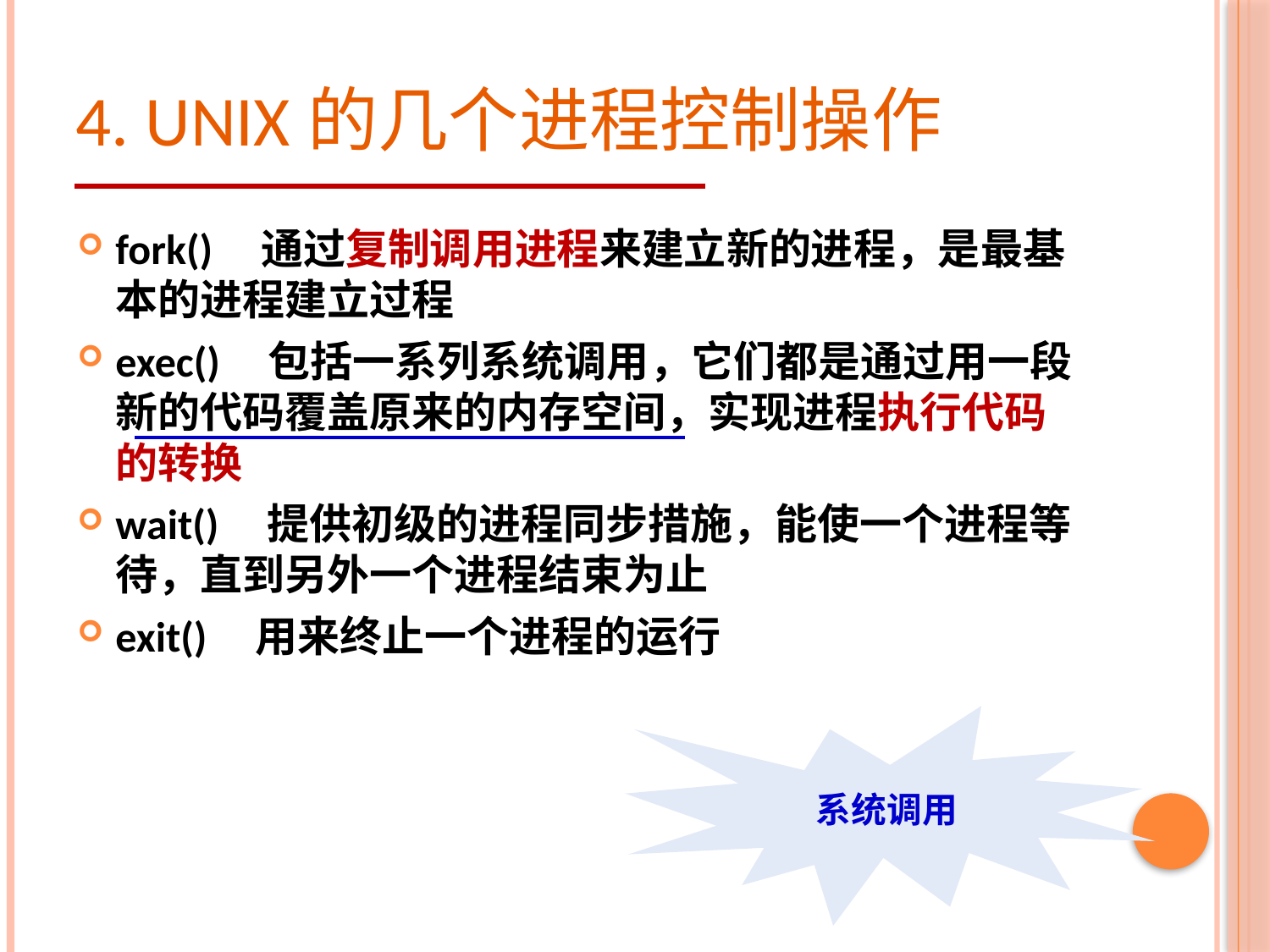

# 4. UNIX的几个进程控制操作
fork()    通过复制调用进程来建立新的进程，是最基本的进程建立过程
exec()    包括一系列系统调用，它们都是通过用一段新的代码覆盖原来的内存空间，实现进程执行代码的转换
wait()    提供初级的进程同步措施，能使一个进程等待，直到另外一个进程结束为止
exit()    用来终止一个进程的运行

系统调用